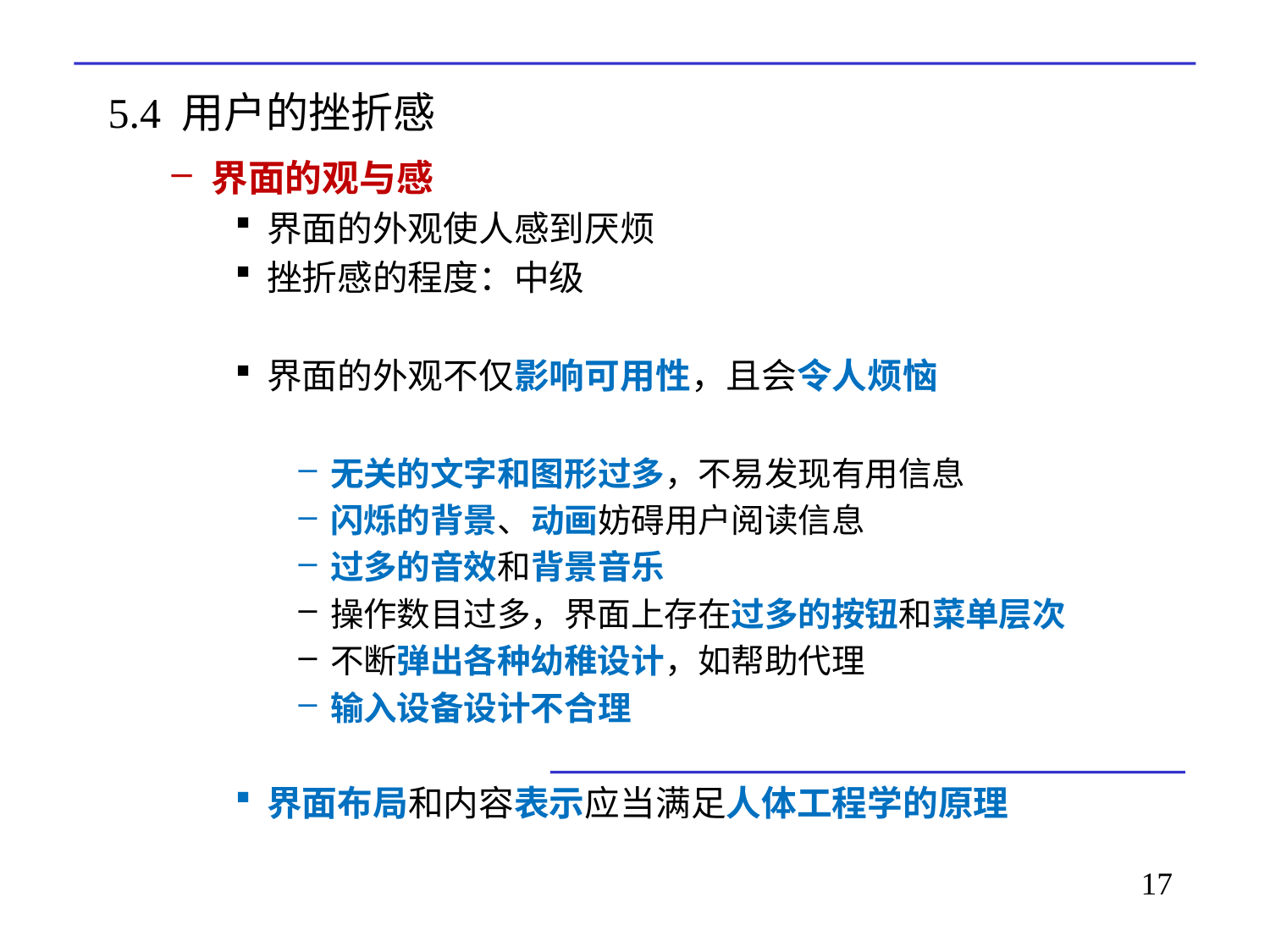

# 5.4 用户的挫折感
界面的观与感
界面的外观使人感到厌烦
挫折感的程度：中级

界面的外观不仅影响可用性，且会令人烦恼

无关的文字和图形过多，不易发现有用信息
闪烁的背景、动画妨碍用户阅读信息
过多的音效和背景音乐
操作数目过多，界面上存在过多的按钮和菜单层次
不断弹出各种幼稚设计，如帮助代理
输入设备设计不合理

界面布局和内容表示应当满足人体工程学的原理
17